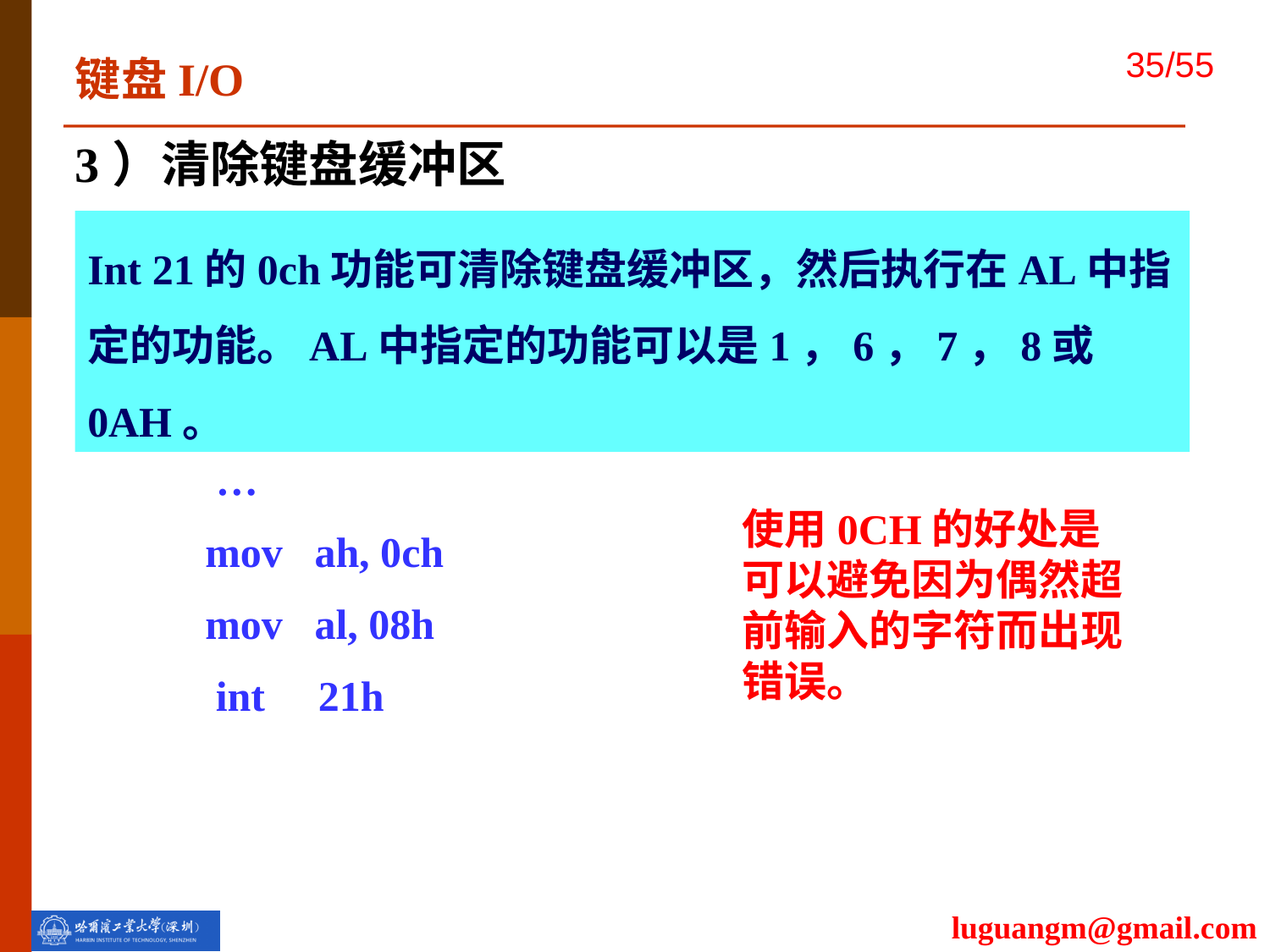

键盘I/O
3）清除键盘缓冲区
Int 21的0ch功能可清除键盘缓冲区，然后执行在AL中指定的功能。AL中指定的功能可以是1，6，7，8或0AH。
 …
mov   ah, 0ch
mov   al, 08h
 int     21h
使用0CH的好处是可以避免因为偶然超前输入的字符而出现错误。